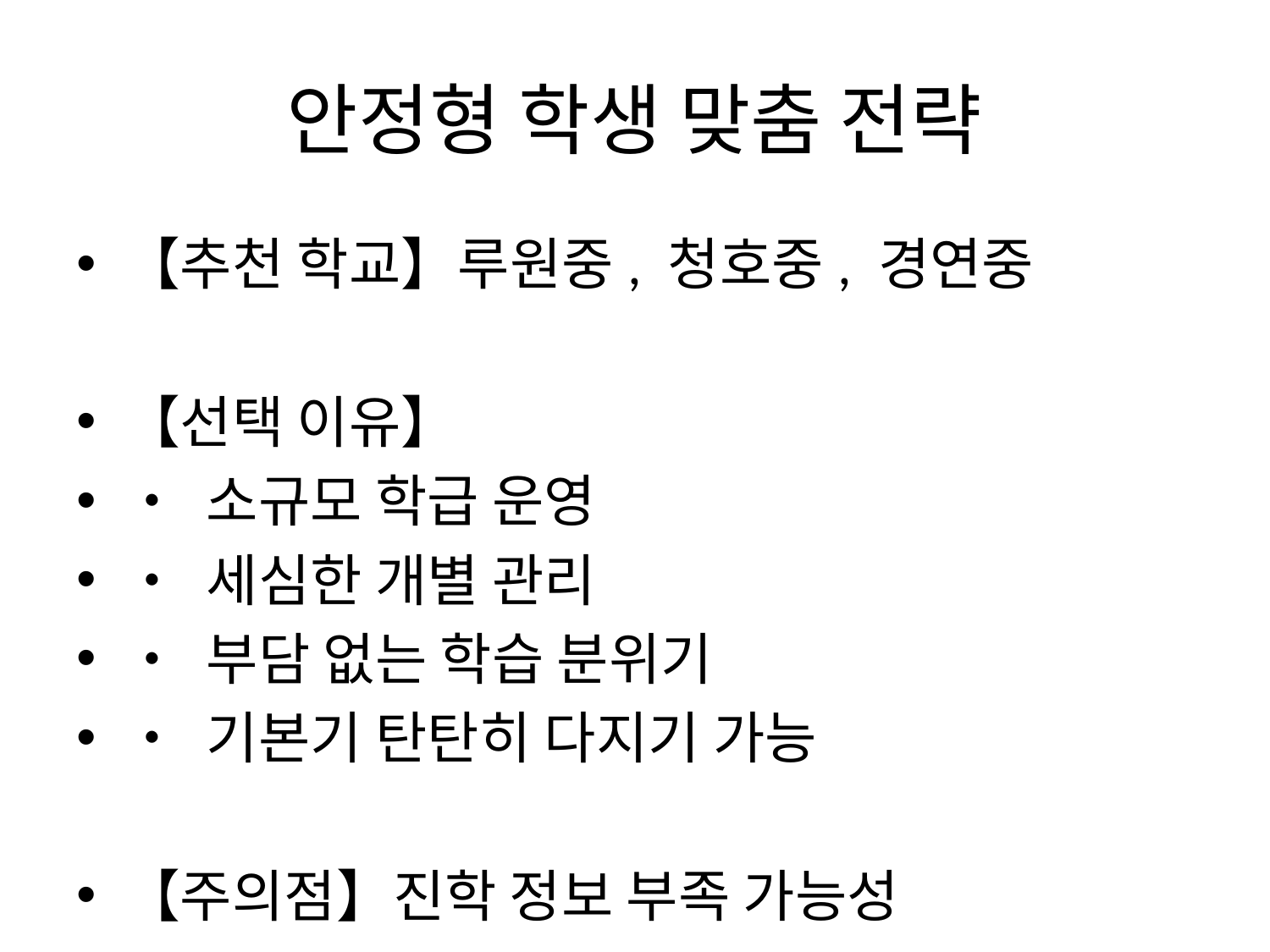

# 안정형 학생 맞춤 전략
【추천 학교】루원중, 청호중, 경연중

【선택 이유】
• 소규모 학급 운영
• 세심한 개별 관리
• 부담 없는 학습 분위기
• 기본기 탄탄히 다지기 가능

【주의점】진학 정보 부족 가능성